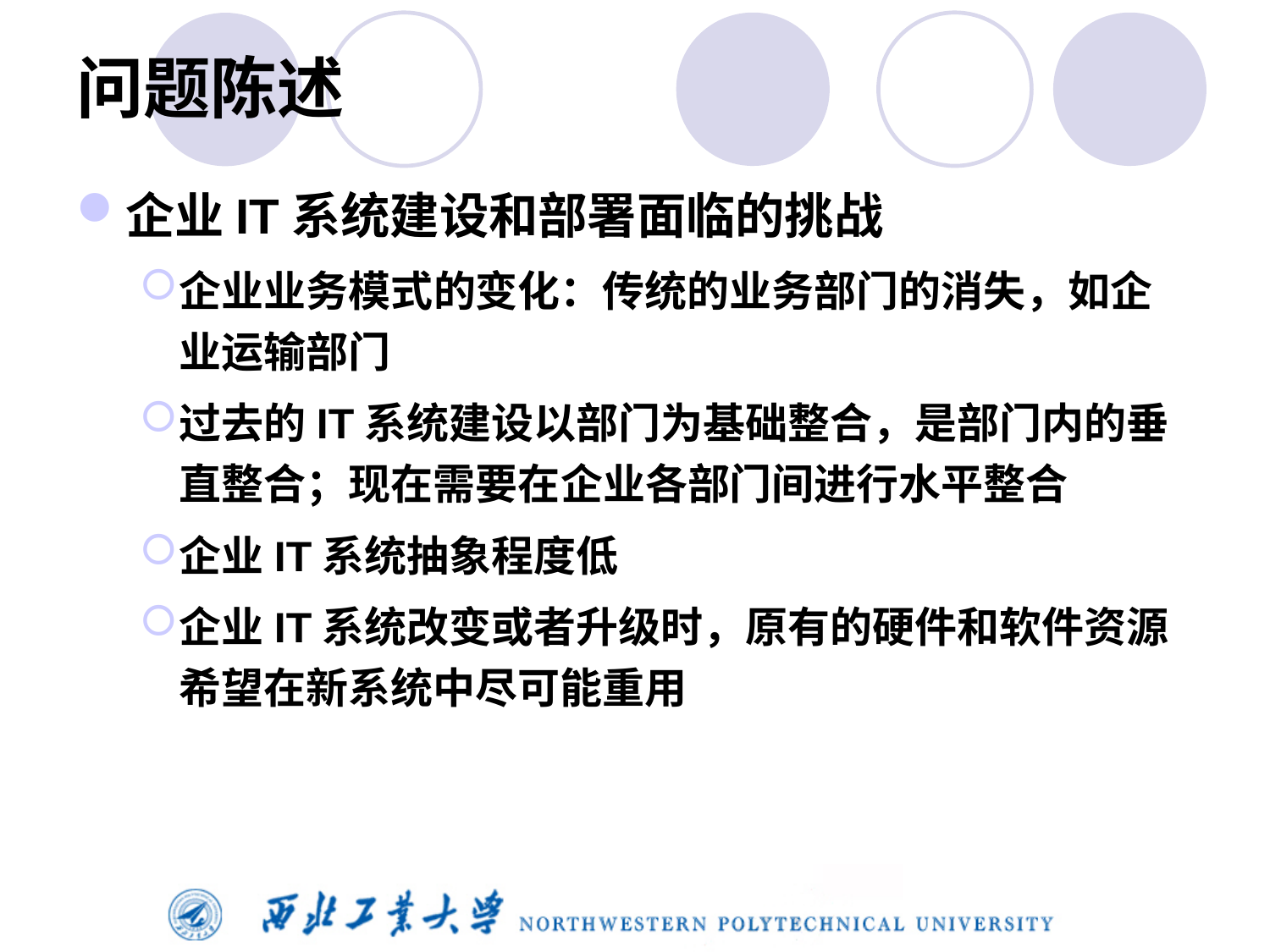

# 问题陈述
企业IT系统建设和部署面临的挑战
企业业务模式的变化：传统的业务部门的消失，如企业运输部门
过去的IT系统建设以部门为基础整合，是部门内的垂直整合；现在需要在企业各部门间进行水平整合
企业IT系统抽象程度低
企业IT系统改变或者升级时，原有的硬件和软件资源希望在新系统中尽可能重用